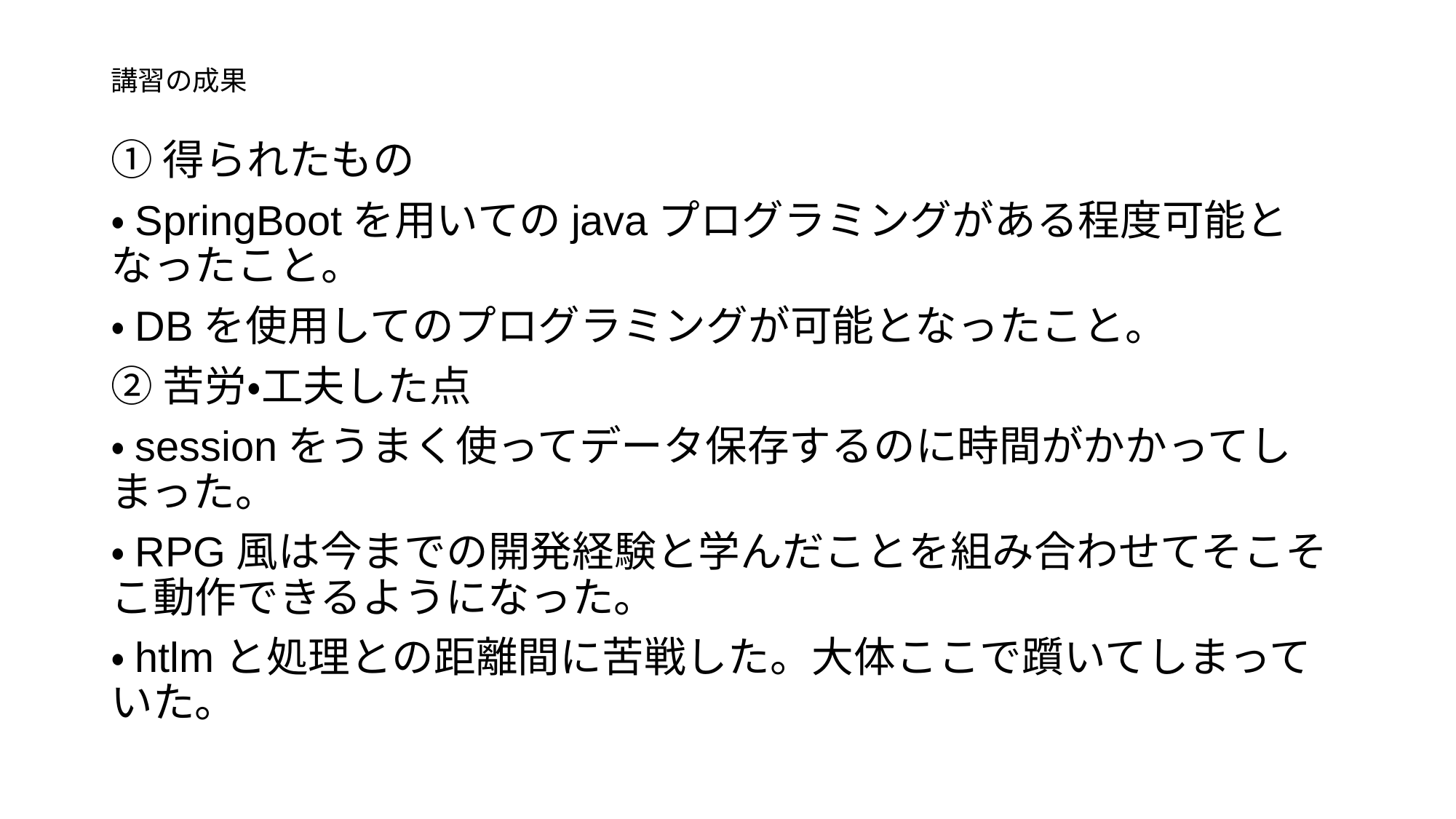

# 講習の成果
①得られたもの
・SpringBootを用いてのjavaプログラミングがある程度可能となったこと。
・DBを使用してのプログラミングが可能となったこと。
②苦労・工夫した点
・sessionをうまく使ってデータ保存するのに時間がかかってしまった。
・RPG風は今までの開発経験と学んだことを組み合わせてそこそこ動作できるようになった。
・htlmと処理との距離間に苦戦した。大体ここで躓いてしまっていた。